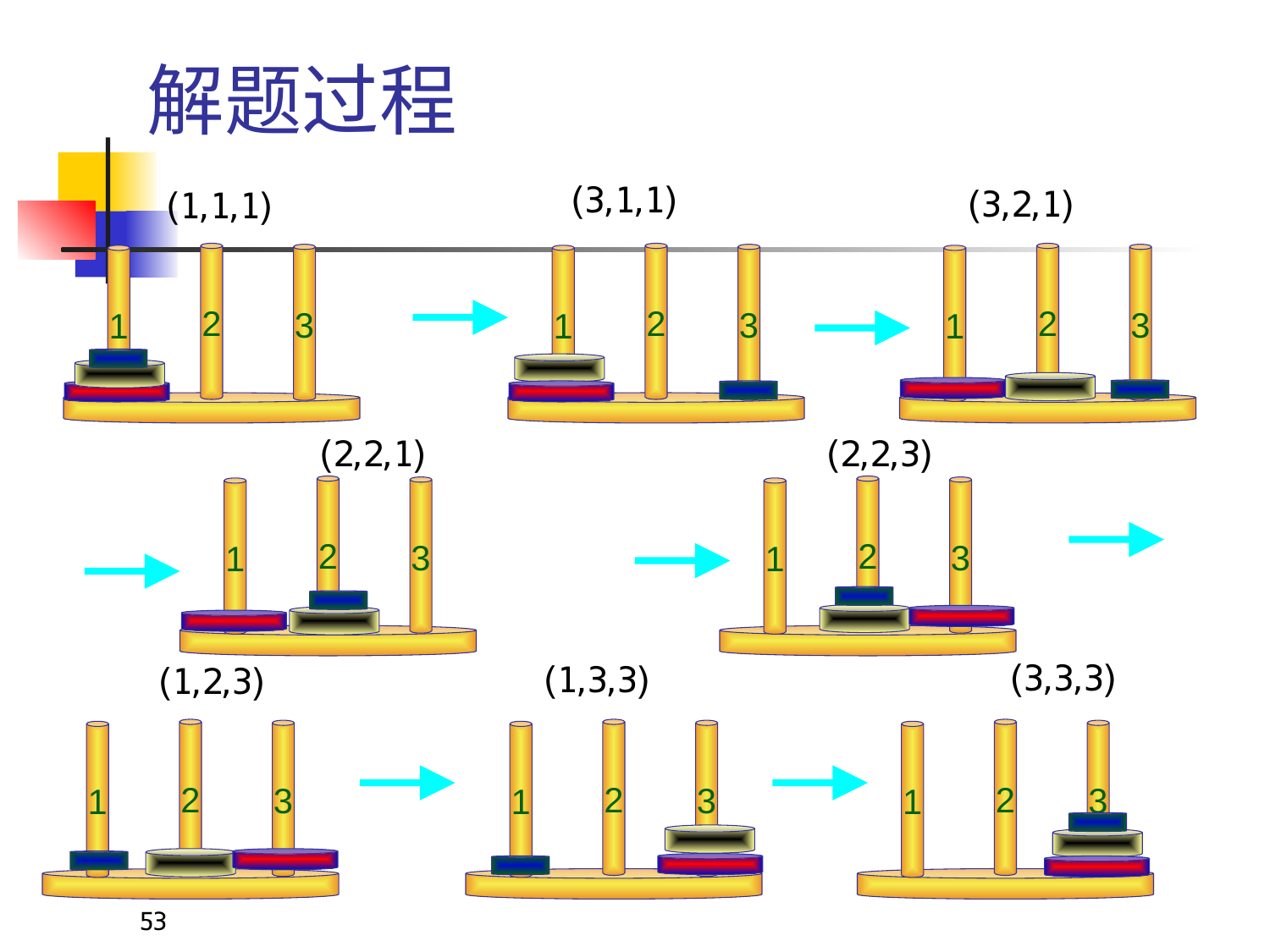

# 解题过程
(3,1,1)
(3,2,1)
(1,1,1)
2
3
1

2
3
1

2
3
1

(2,2,3)
(2,2,1)
2
3
1

2
3
1

(3,3,3)
(1,3,3)
(1,2,3)
2
3
1

2
3
1

2
3
1

53